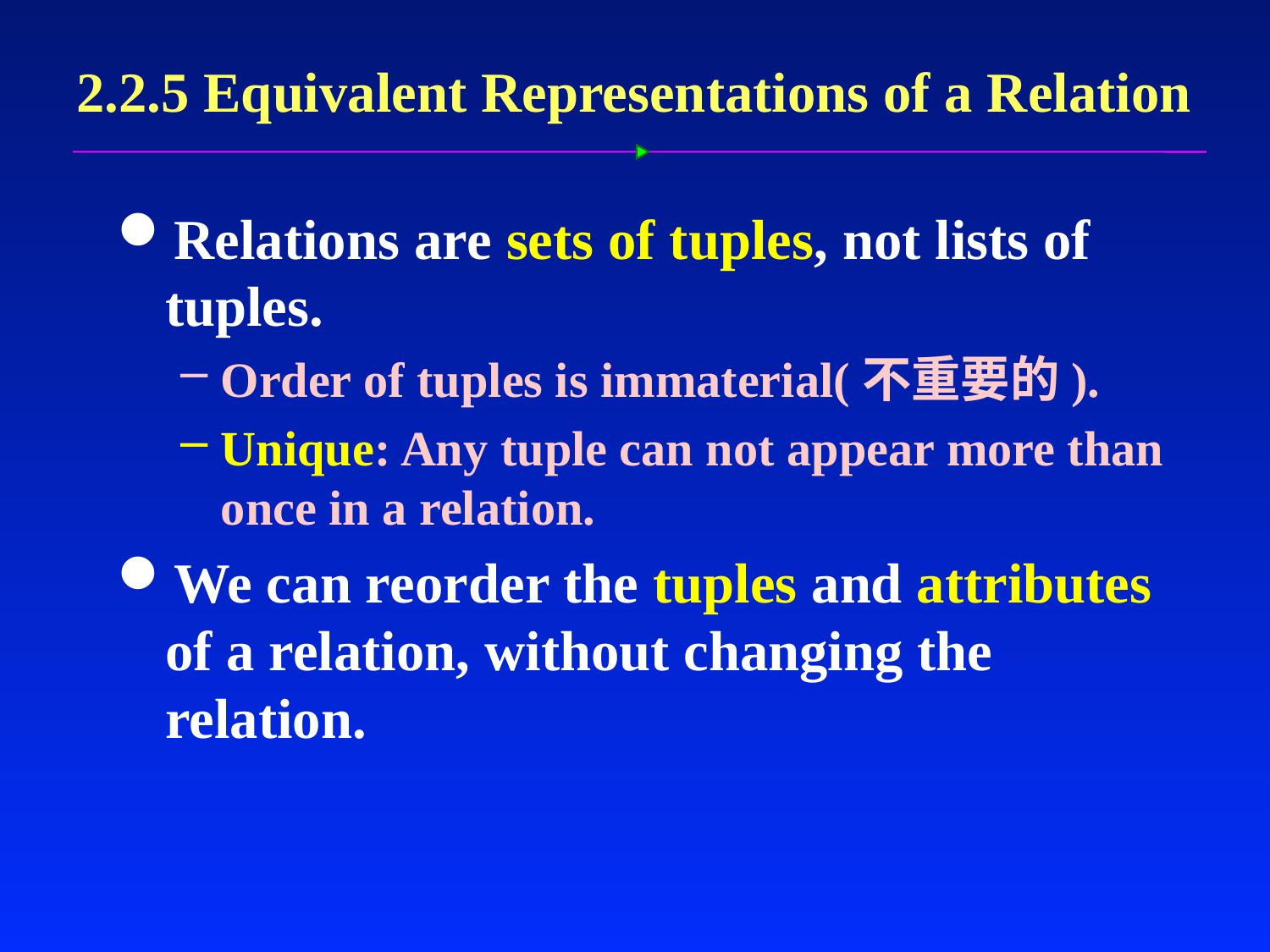

# 2.2.5 Equivalent Representations of a Relation

Relations are sets of tuples, not lists of tuples.
Order of tuples is immaterial(不重要的).
Unique: Any tuple can not appear more than once in a relation.
We can reorder the tuples and attributes of a relation, without changing the relation.